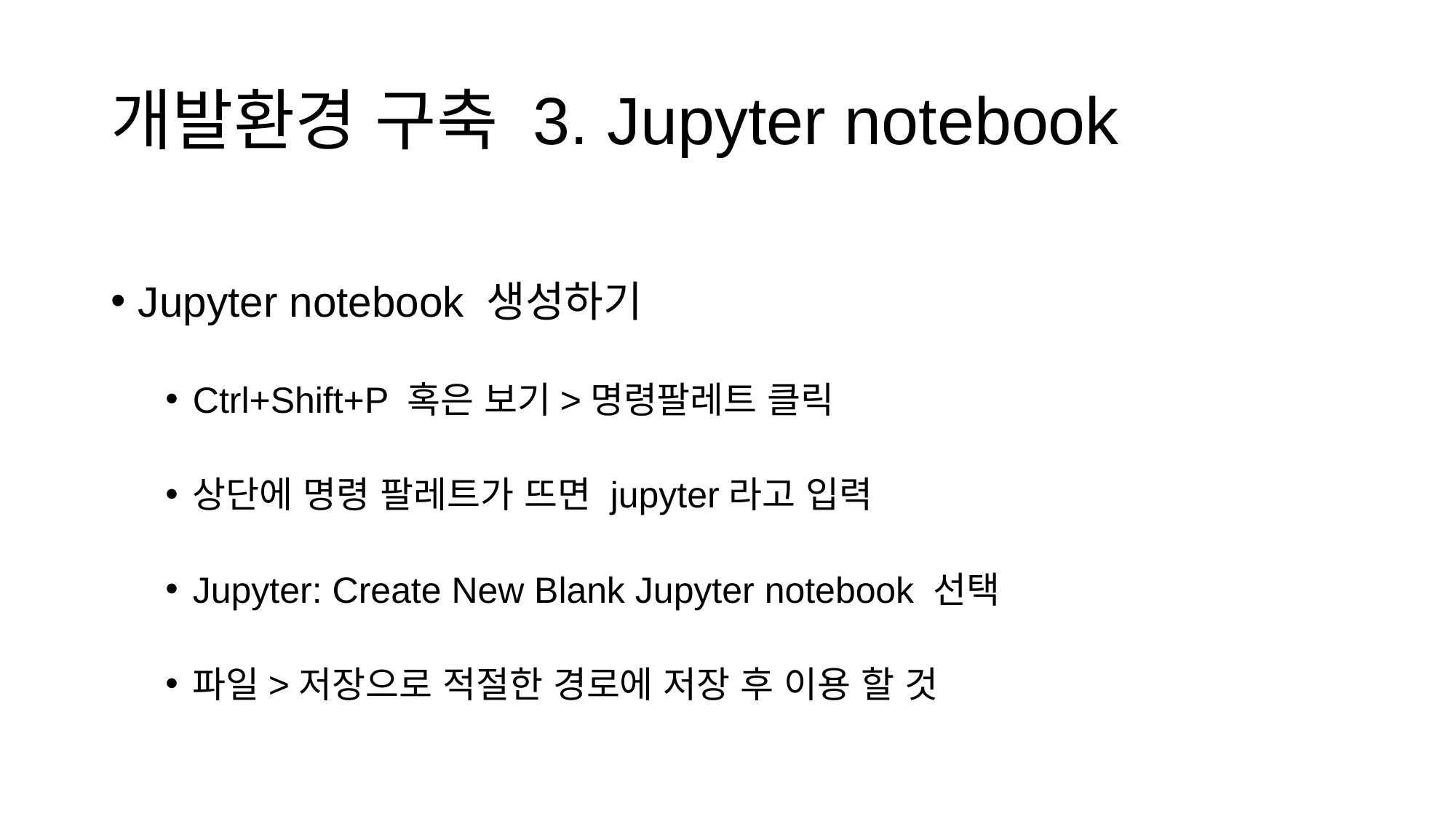

# 개발환경 구축 3. Jupyter notebook
Jupyter notebook 생성하기
Ctrl+Shift+P 혹은 보기>명령팔레트 클릭
상단에 명령 팔레트가 뜨면 jupyter라고 입력
Jupyter: Create New Blank Jupyter notebook 선택
파일>저장으로 적절한 경로에 저장 후 이용 할 것